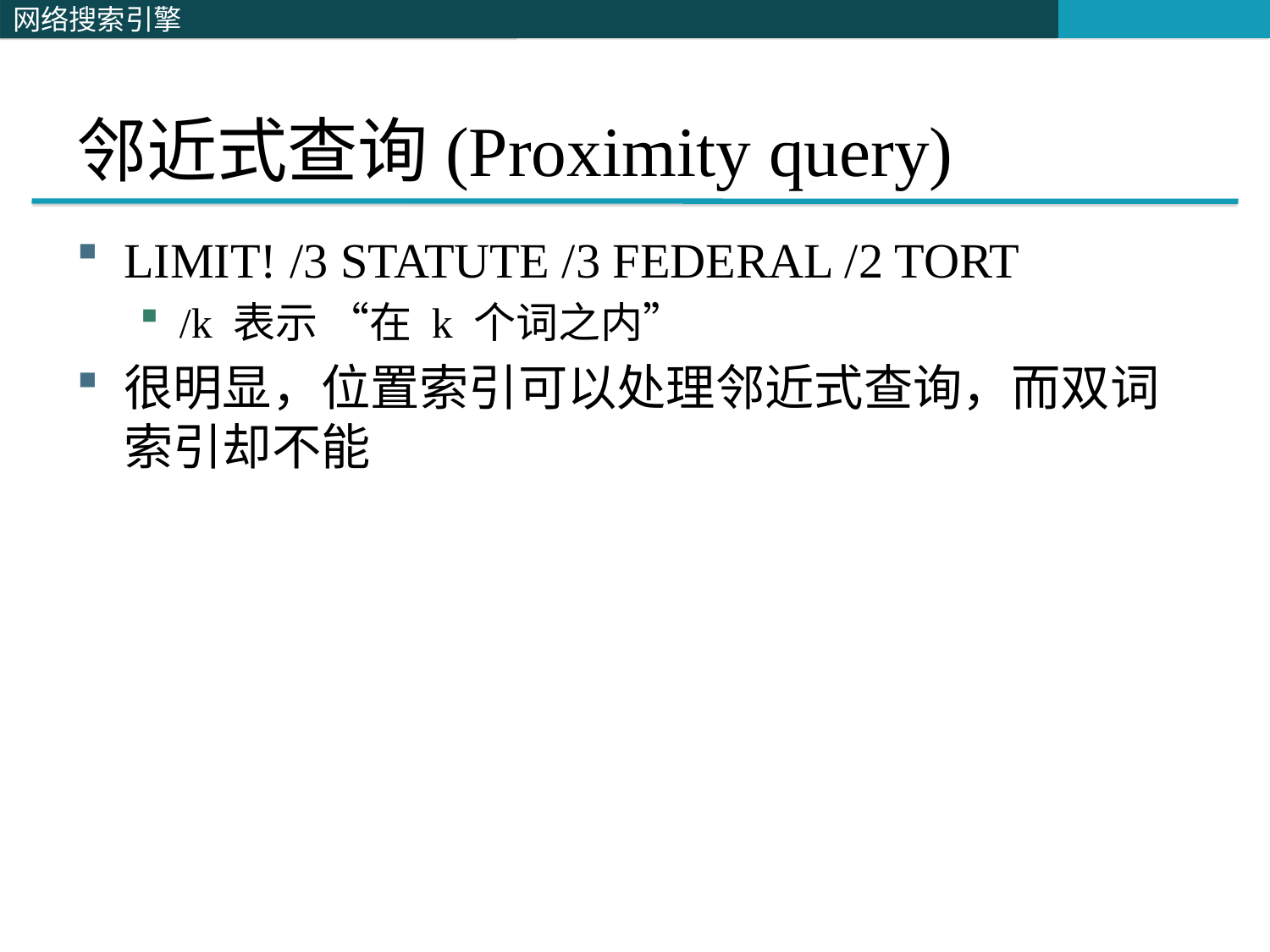

# 邻近式查询(Proximity query)
LIMIT! /3 STATUTE /3 FEDERAL /2 TORT
/k 表示 “在 k 个词之内”
很明显，位置索引可以处理邻近式查询，而双词索引却不能